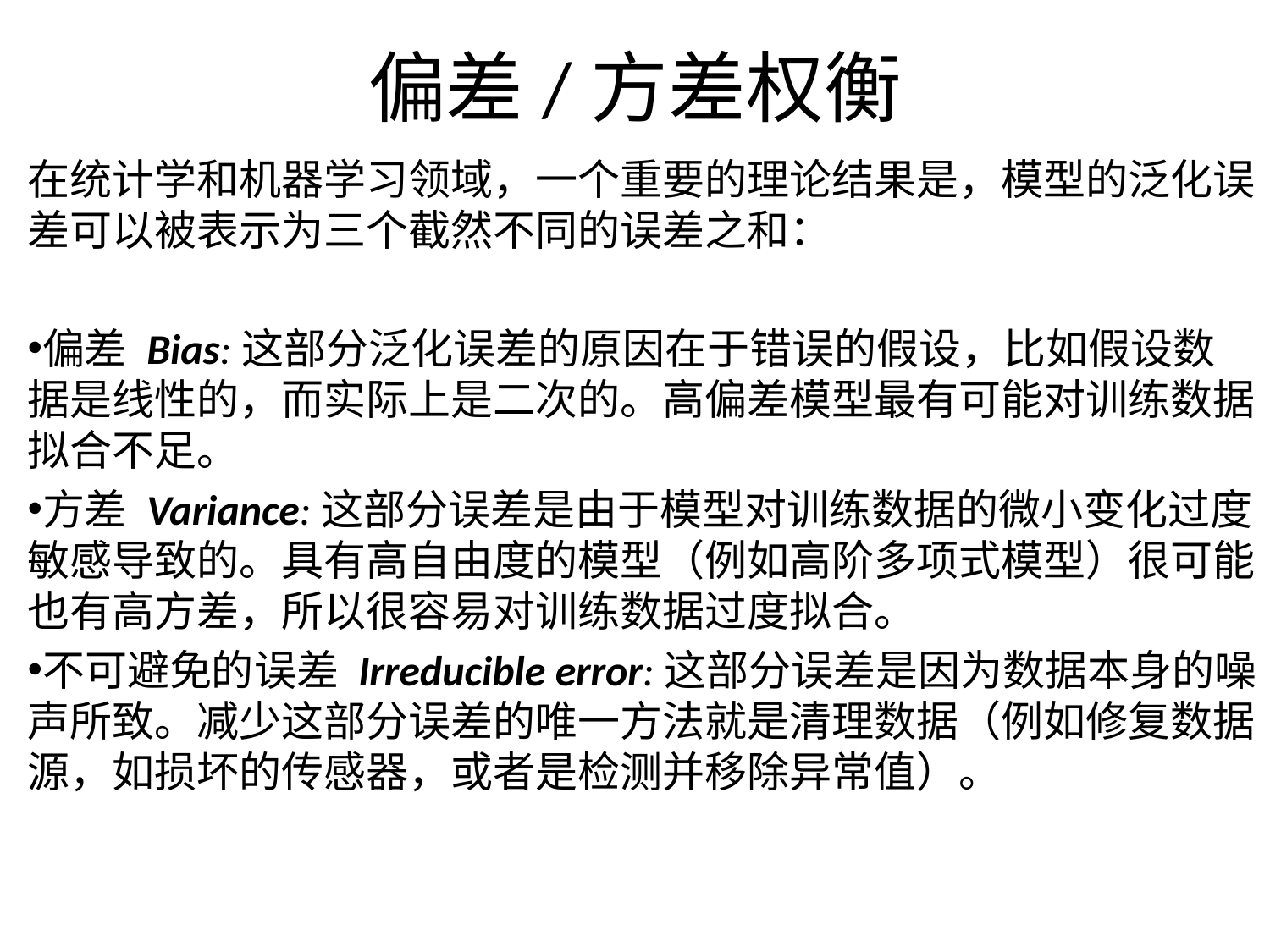

# 偏差/方差权衡
在统计学和机器学习领域，一个重要的理论结果是，模型的泛化误差可以被表示为三个截然不同的误差之和：

偏差 Bias:这部分泛化误差的原因在于错误的假设，比如假设数据是线性的，而实际上是二次的。高偏差模型最有可能对训练数据拟合不足。
方差 Variance:这部分误差是由于模型对训练数据的微小变化过度敏感导致的。具有高自由度的模型（例如高阶多项式模型）很可能也有高方差，所以很容易对训练数据过度拟合。
不可避免的误差 Irreducible error:这部分误差是因为数据本身的噪声所致。减少这部分误差的唯一方法就是清理数据（例如修复数据源，如损坏的传感器，或者是检测并移除异常值）。